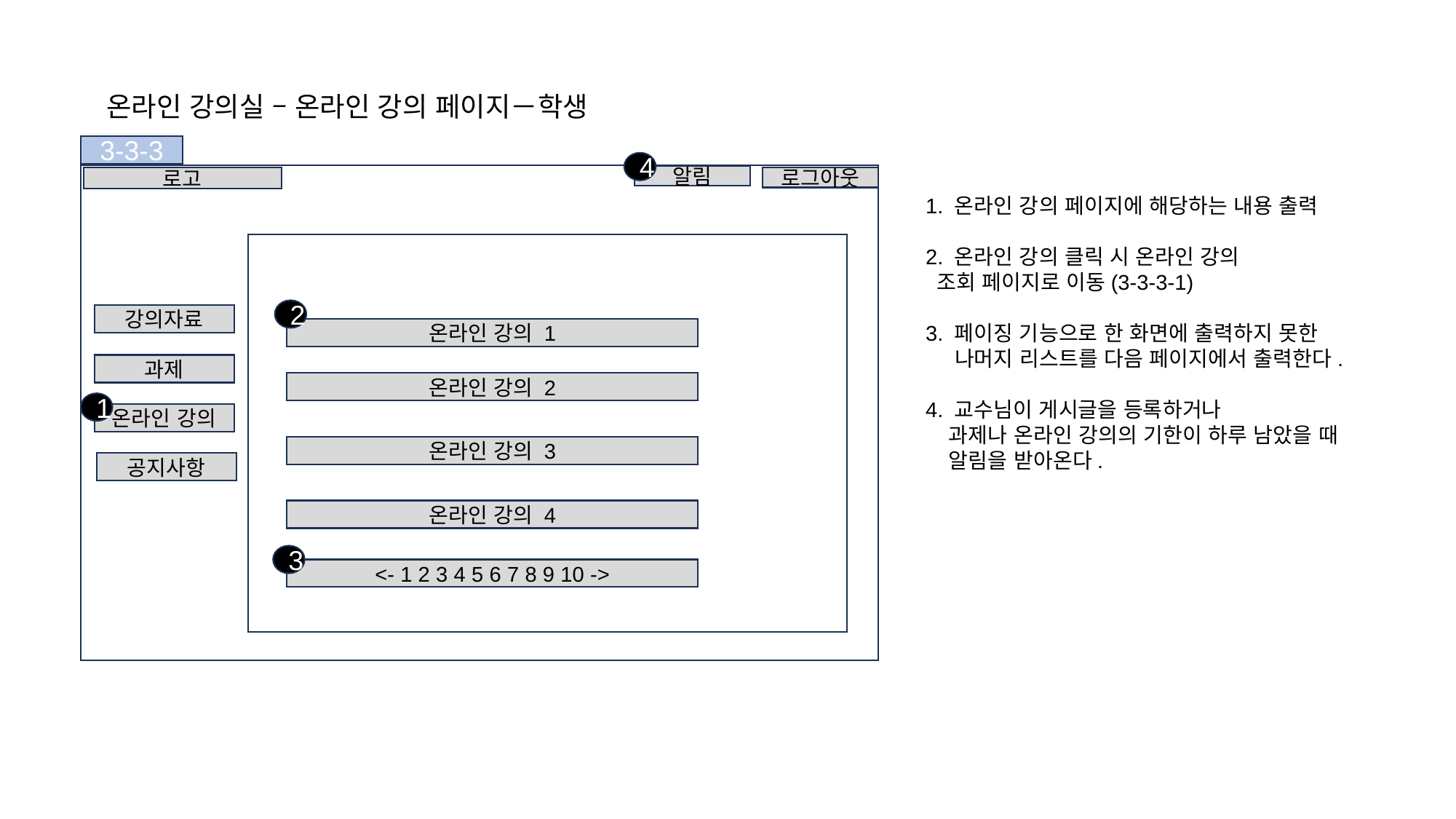

온라인 강의실 – 온라인 강의 페이지－학생
3-3-3
4

알림
로고
로그아웃
1. 온라인 강의 페이지에 해당하는 내용 출력

2. 온라인 강의 클릭 시 온라인 강의
 조회 페이지로 이동(3-3-3-1)

3. 페이징 기능으로 한 화면에 출력하지 못한
    나머지 리스트를 다음 페이지에서 출력한다.

4. 교수님이 게시글을 등록하거나
   과제나 온라인 강의의 기한이 하루 남았을 때
   알림을 받아온다.

2
강의자료
온라인 강의 1
과제
온라인 강의 2
1
온라인 강의
온라인 강의 3
공지사항
온라인 강의 4
3
<- 1 2 3 4 5 6 7 8 9 10 ->